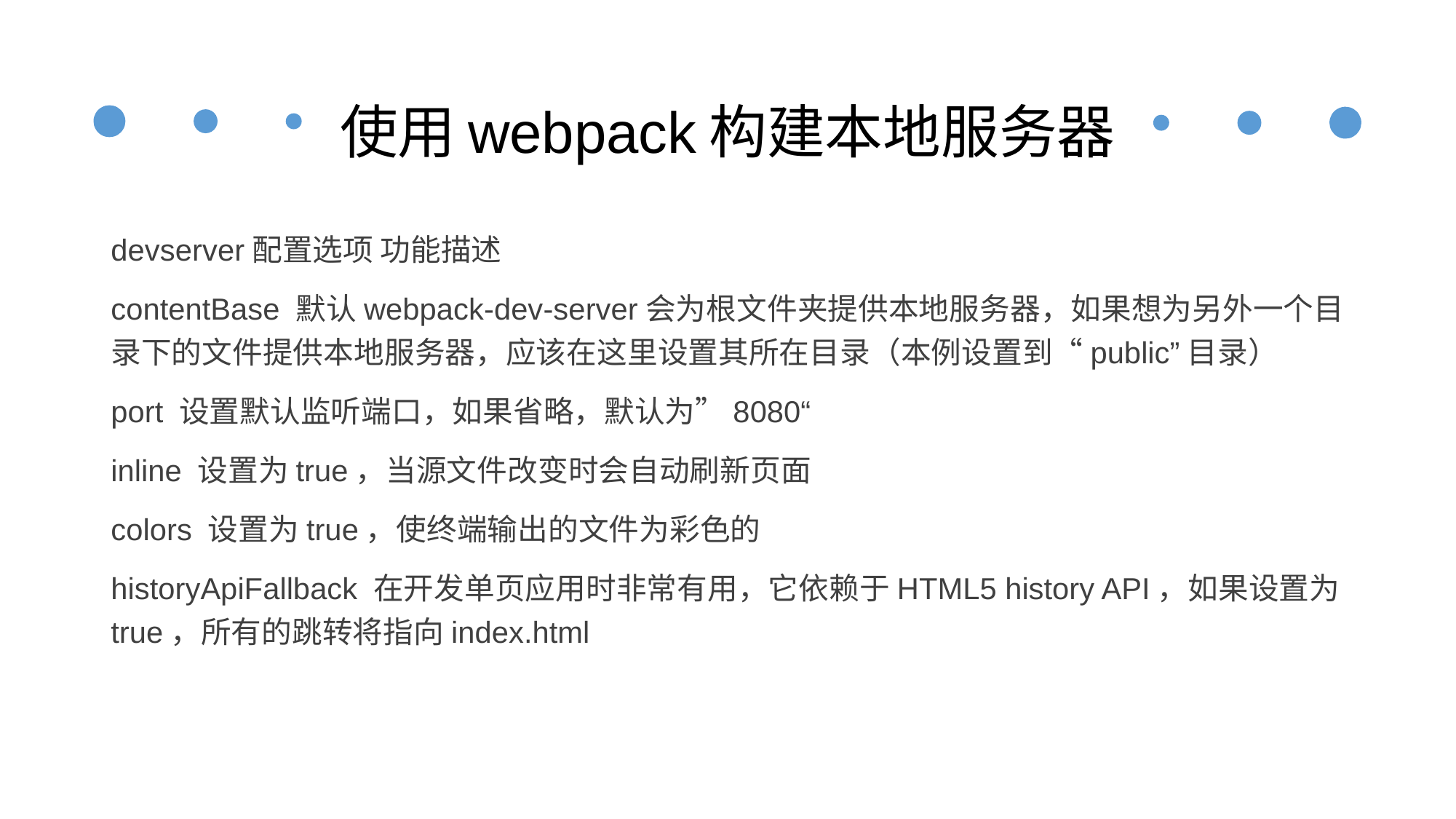

# 使用webpack构建本地服务器
devserver配置选项 功能描述
contentBase 默认webpack-dev-server会为根文件夹提供本地服务器，如果想为另外一个目录下的文件提供本地服务器，应该在这里设置其所在目录（本例设置到“public”目录）
port 设置默认监听端口，如果省略，默认为”8080“
inline 设置为true，当源文件改变时会自动刷新页面
colors 设置为true，使终端输出的文件为彩色的
historyApiFallback 在开发单页应用时非常有用，它依赖于HTML5 history API，如果设置为true，所有的跳转将指向index.html